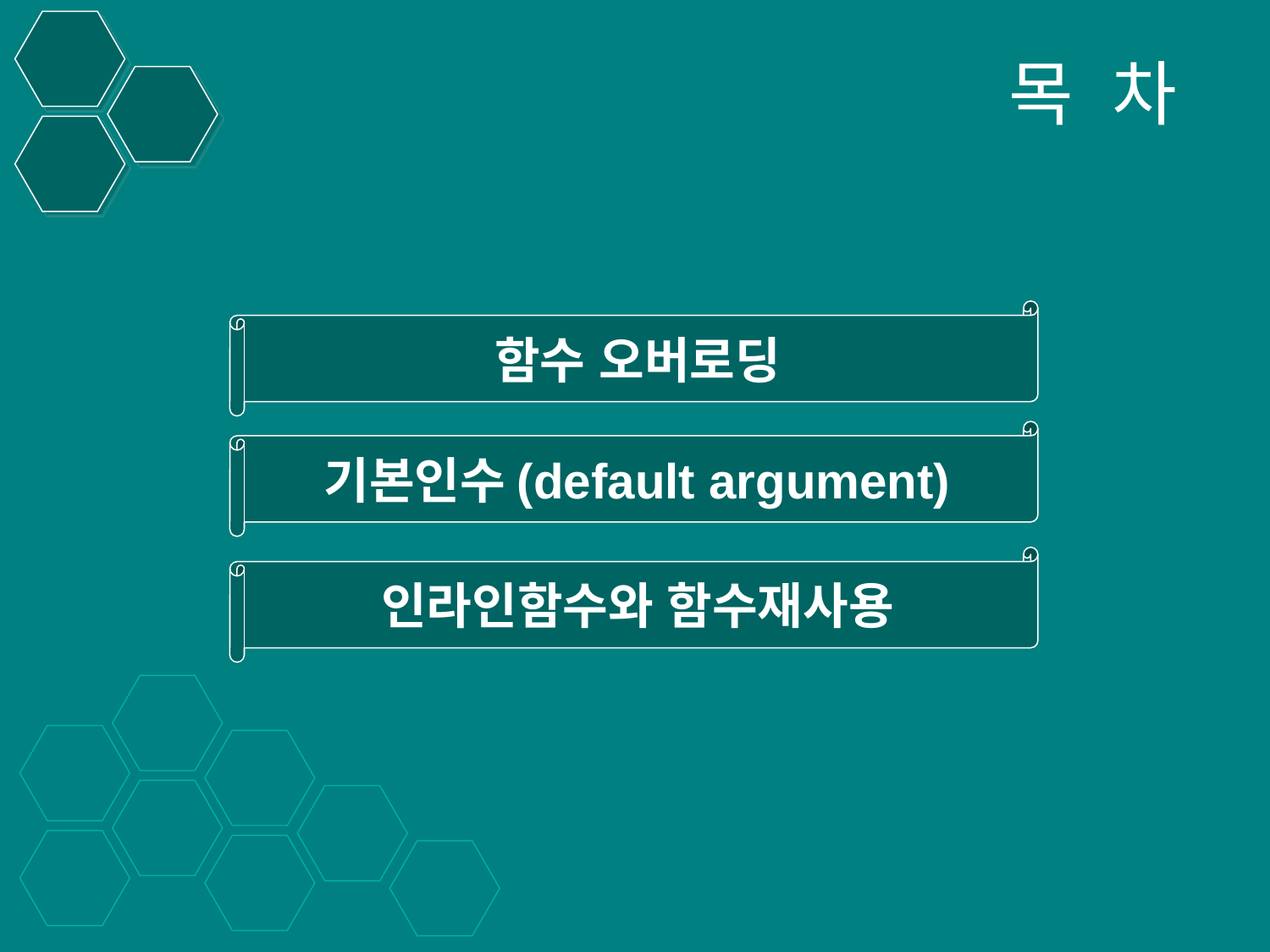

# 목  차
함수 오버로딩
기본인수(default argument)
인라인함수와 함수재사용